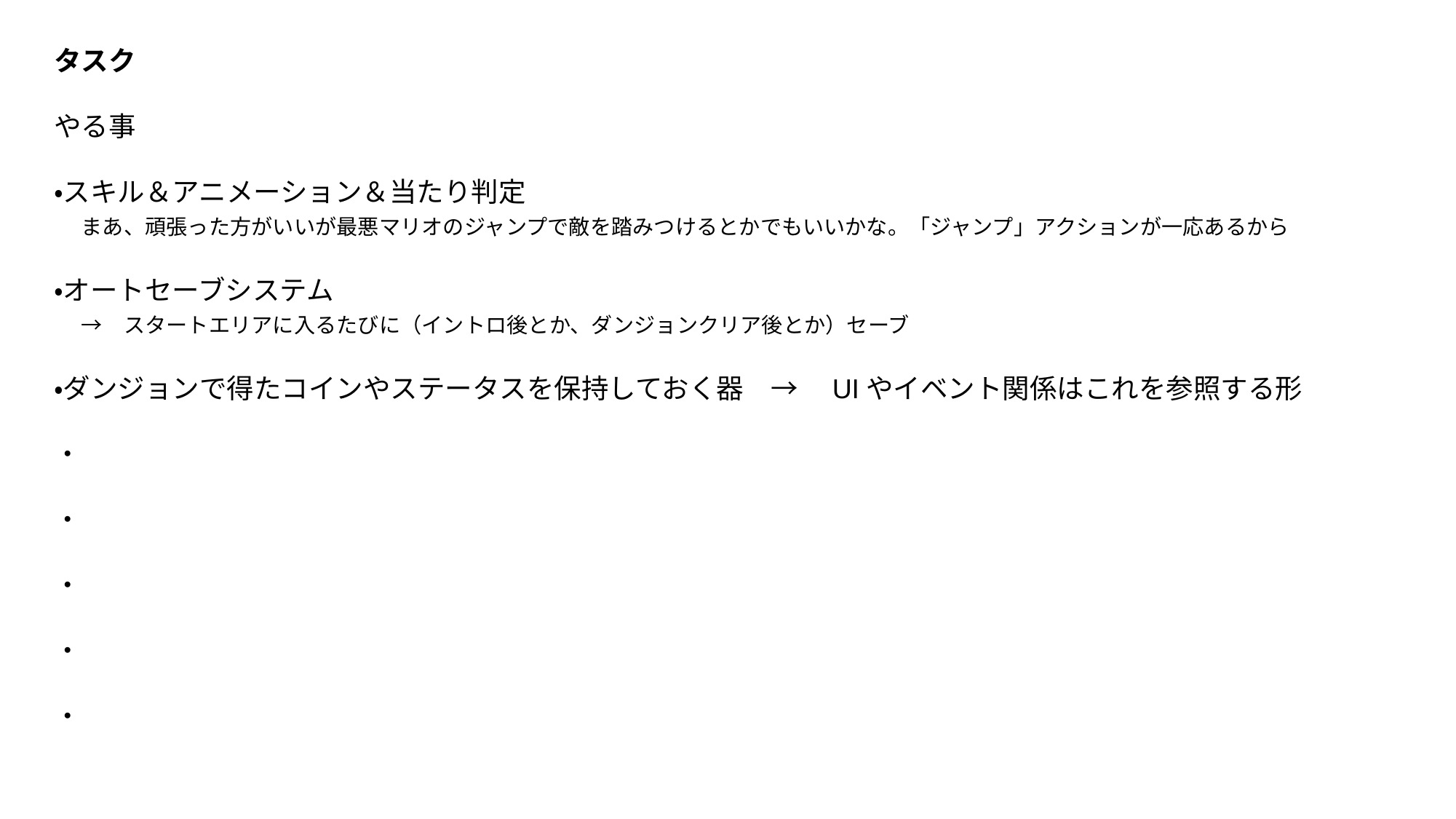

タスク

やる事

・スキル＆アニメーション＆当たり判定
　まあ、頑張った方がいいが最悪マリオのジャンプで敵を踏みつけるとかでもいいかな。「ジャンプ」アクションが一応あるから

・オートセーブシステム
　→　スタートエリアに入るたびに（イントロ後とか、ダンジョンクリア後とか）セーブ

・ダンジョンで得たコインやステータスを保持しておく器　→　UIやイベント関係はこれを参照する形

・

・

・

・

・